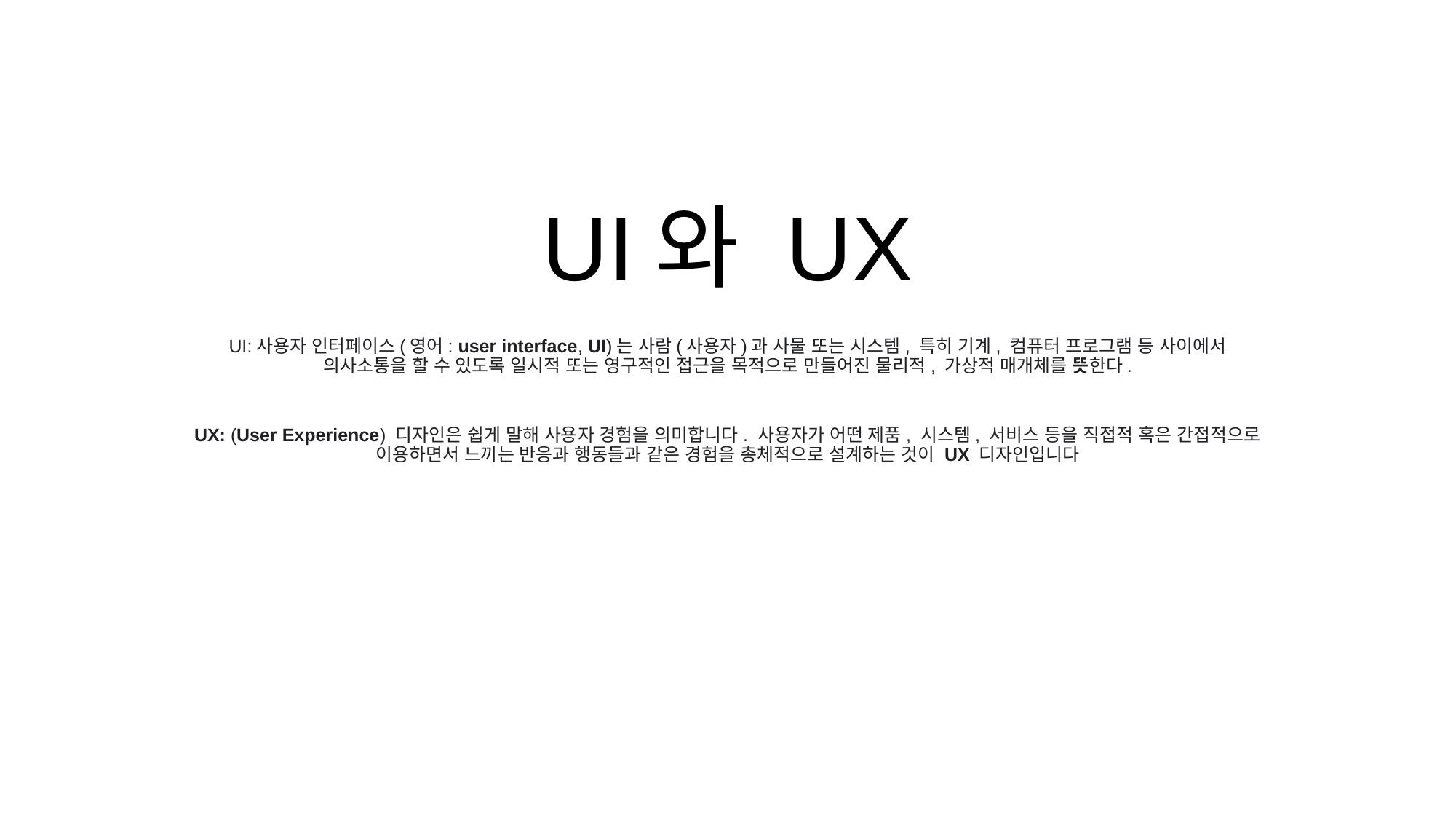

# UI와 UX
UI:사용자 인터페이스(영어: user interface, UI)는 사람(사용자)과 사물 또는 시스템, 특히 기계, 컴퓨터 프로그램 등 사이에서 의사소통을 할 수 있도록 일시적 또는 영구적인 접근을 목적으로 만들어진 물리적, 가상적 매개체를 뜻한다.

UX: (User Experience) 디자인은 쉽게 말해 사용자 경험을 의미합니다. 사용자가 어떤 제품, 시스템, 서비스 등을 직접적 혹은 간접적으로 이용하면서 느끼는 반응과 행동들과 같은 경험을 총체적으로 설계하는 것이 UX 디자인입니다